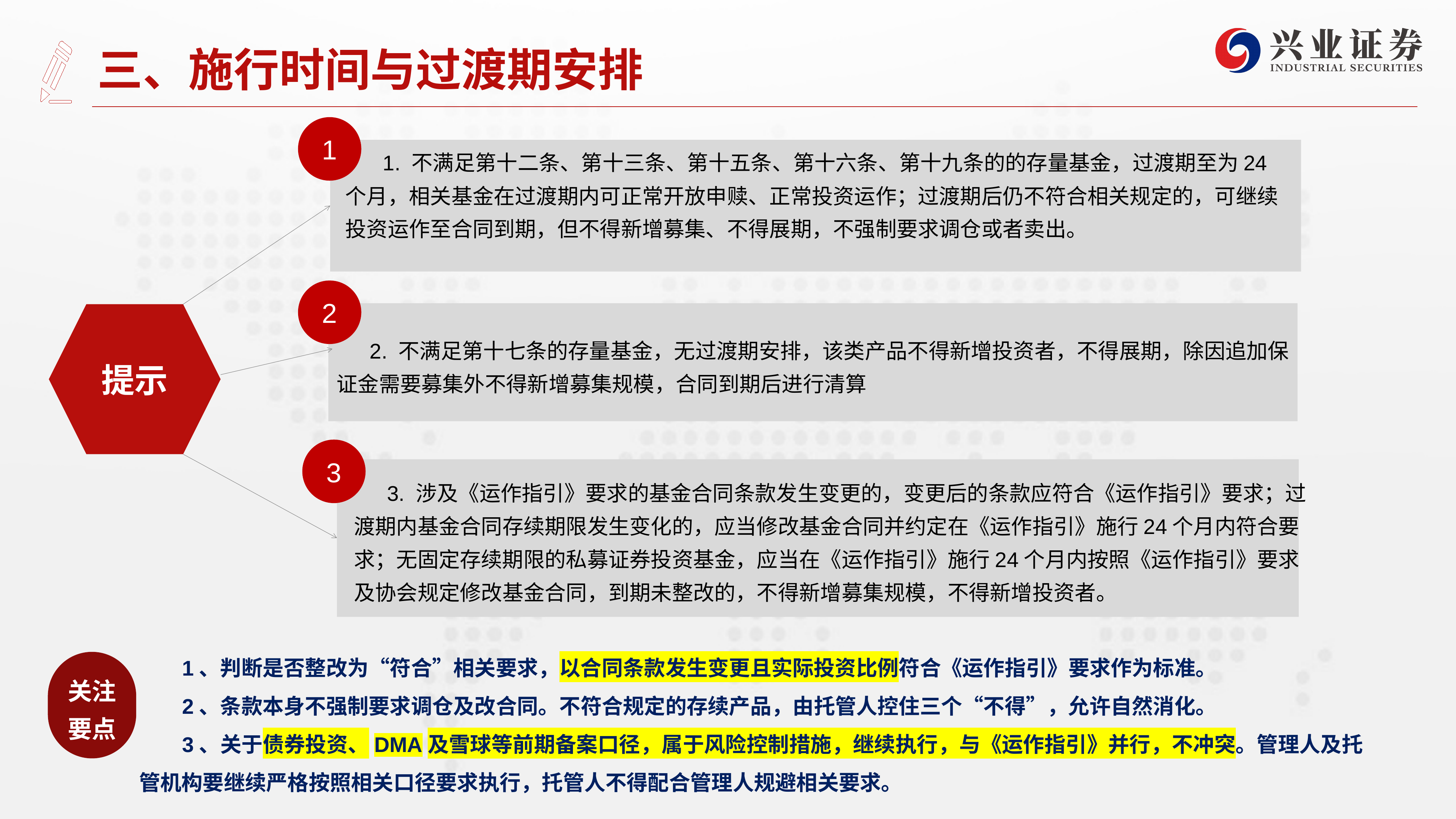

# 三、施行时间与过渡期安排
1

  1. 不满足第十二条、第十三条、第十五条、第十六条、第十九条的的存量基金，过渡期至为24个月，相关基金在过渡期内可正常开放申赎、正常投资运作；过渡期后仍不符合相关规定的，可继续投资运作至合同到期，但不得新增募集、不得展期，不强制要求调仓或者卖出。
2

提示
 2. 不满足第十七条的存量基金，无过渡期安排，该类产品不得新增投资者，不得展期，除因追加保证金需要募集外不得新增募集规模，合同到期后进行清算
3

 3. 涉及《运作指引》要求的基金合同条款发生变更的，变更后的条款应符合《运作指引》要求；过渡期内基金合同存续期限发生变化的，应当修改基金合同并约定在《运作指引》施行24个月内符合要求；无固定存续期限的私募证券投资基金，应当在《运作指引》施行24个月内按照《运作指引》要求及协会规定修改基金合同，到期未整改的，不得新增募集规模，不得新增投资者。
1、判断是否整改为“符合”相关要求，以合同条款发生变更且实际投资比例符合《运作指引》要求作为标准。
2、条款本身不强制要求调仓及改合同。不符合规定的存续产品，由托管人控住三个“不得”，允许自然消化。
3、关于债券投资、DMA及雪球等前期备案口径，属于风险控制措施，继续执行，与《运作指引》并行，不冲突。管理人及托管机构要继续严格按照相关口径要求执行，托管人不得配合管理人规避相关要求。
关注要点